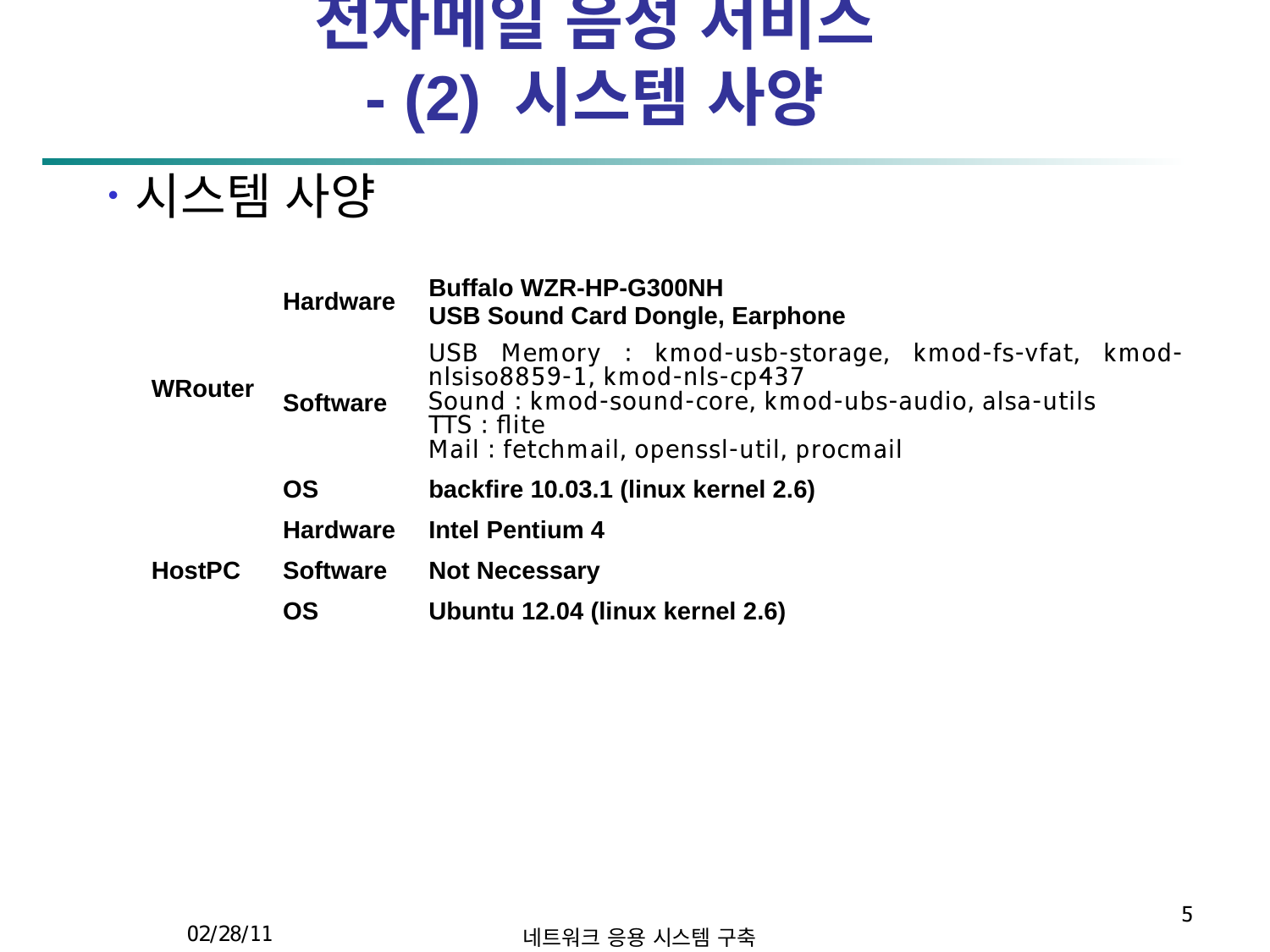

# 14.1 유무선공유기를 이용한 전자메일 음성 서비스 - (2) 시스템 사양
시스템 사양
| WRouter | Hardware | Buffalo WZR-HP-G300NH USB Sound Card Dongle, Earphone |
| --- | --- | --- |
|  | Software | USB Memory : kmod-usb-storage, kmod-fs-vfat, kmod-nlsiso8859-1, kmod-nls-cp437 Sound : kmod-sound-core, kmod-ubs-audio, alsa-utils TTS : flite Mail : fetchmail, openssl-util, procmail |
|  | OS | backfire 10.03.1 (linux kernel 2.6) |
| HostPC | Hardware | Intel Pentium 4 |
|  | Software | Not Necessary |
|  | OS | Ubuntu 12.04 (linux kernel 2.6) |

5
네트워크 응용 시스템 구축
02/28/11